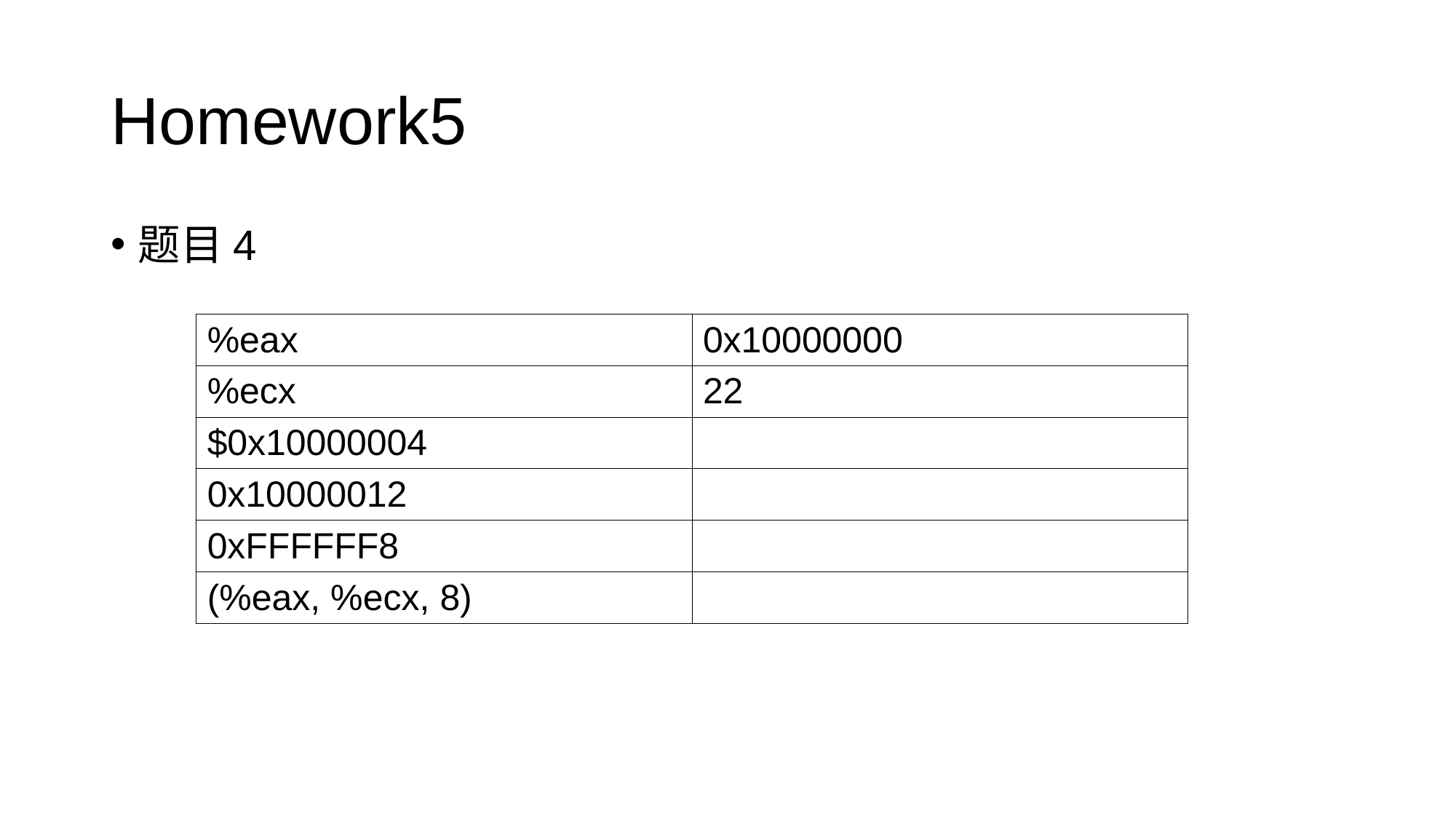

# Homework5
题目4

| %eax | 0x10000000 |
| --- | --- |
| %ecx | 22 |
| $0x10000004 |  |
| 0x10000012 |  |
| 0xFFFFFF8 |  |
| (%eax, %ecx, 8) |  |